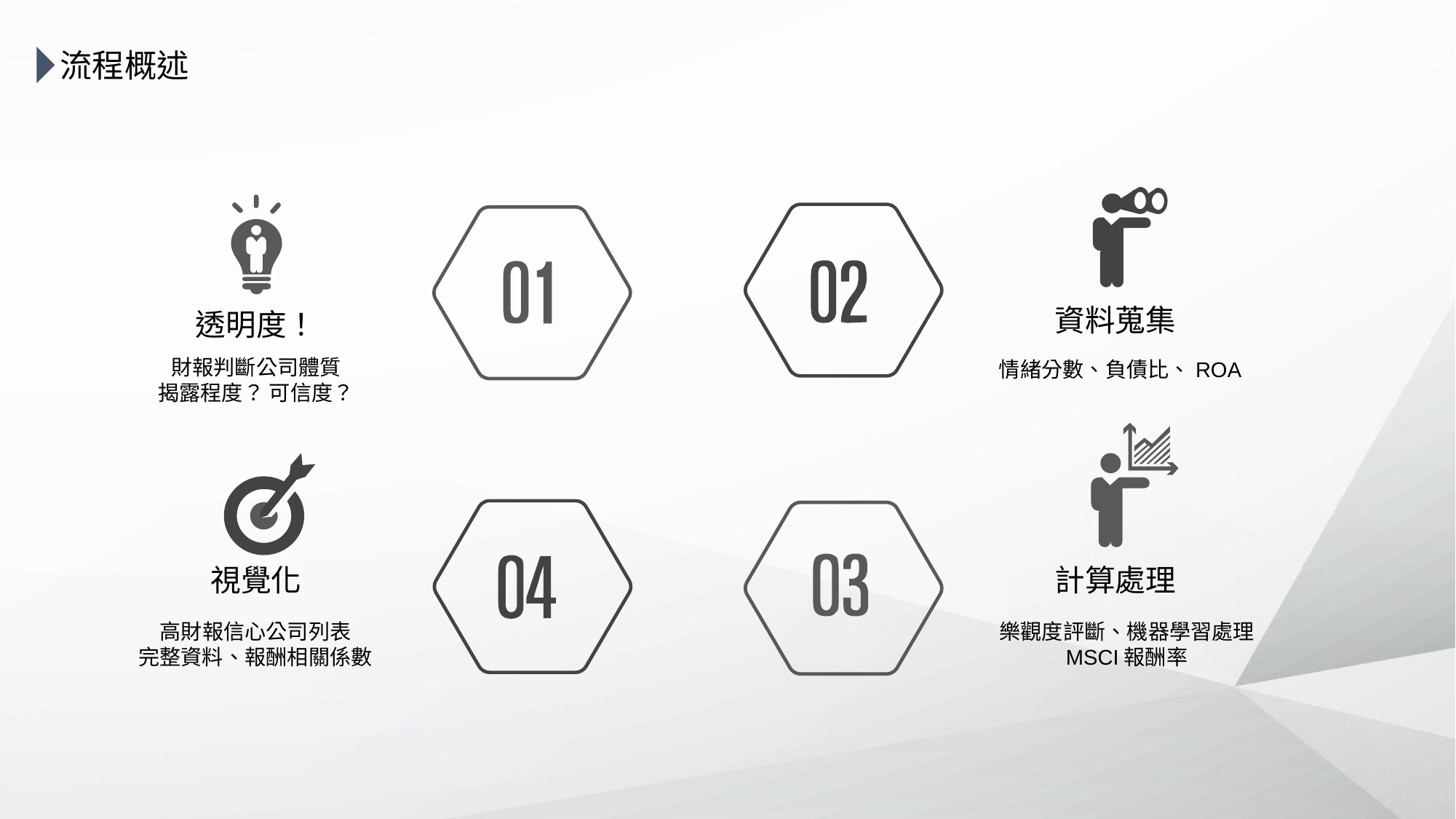

流程概述

資料蒐集
透明度！
財報判斷公司體質
揭露程度？ 可信度？
情緒分數、負債比、ROA

視覺化
計算處理
高財報信心公司列表
完整資料、報酬相關係數
樂觀度評斷、機器學習處理
MSCI報酬率